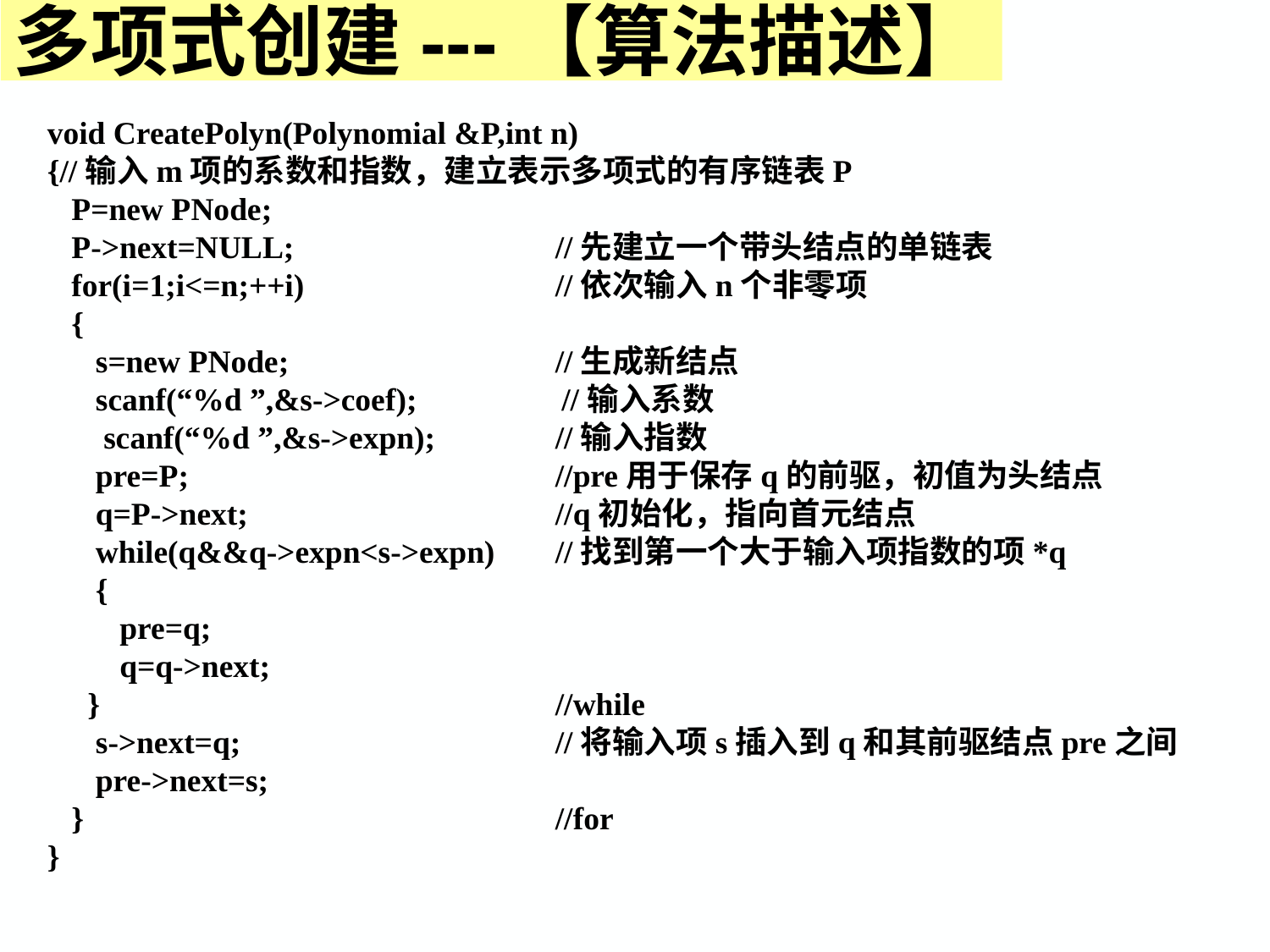

多项式创建---【算法描述】
void CreatePolyn(Polynomial &P,int n)
{//输入m项的系数和指数，建立表示多项式的有序链表P
   P=new PNode;
   P->next=NULL;			//先建立一个带头结点的单链表
   for(i=1;i<=n;++i)		//依次输入n个非零项
   {
      s=new PNode;			//生成新结点
      scanf(“%d ”,&s->coef);                  //输入系数
       scanf(“%d ”,&s->expn); 	//输入指数
      pre=P;			//pre用于保存q的前驱，初值为头结点
      q=P->next;			//q初始化，指向首元结点
      while(q&&q->expn<s->expn)	//找到第一个大于输入项指数的项*q
      {
         pre=q;
         q=q->next;
     }				//while
      s->next=q;			//将输入项s插入到q和其前驱结点pre之间
      pre->next=s;
   }				//for
}